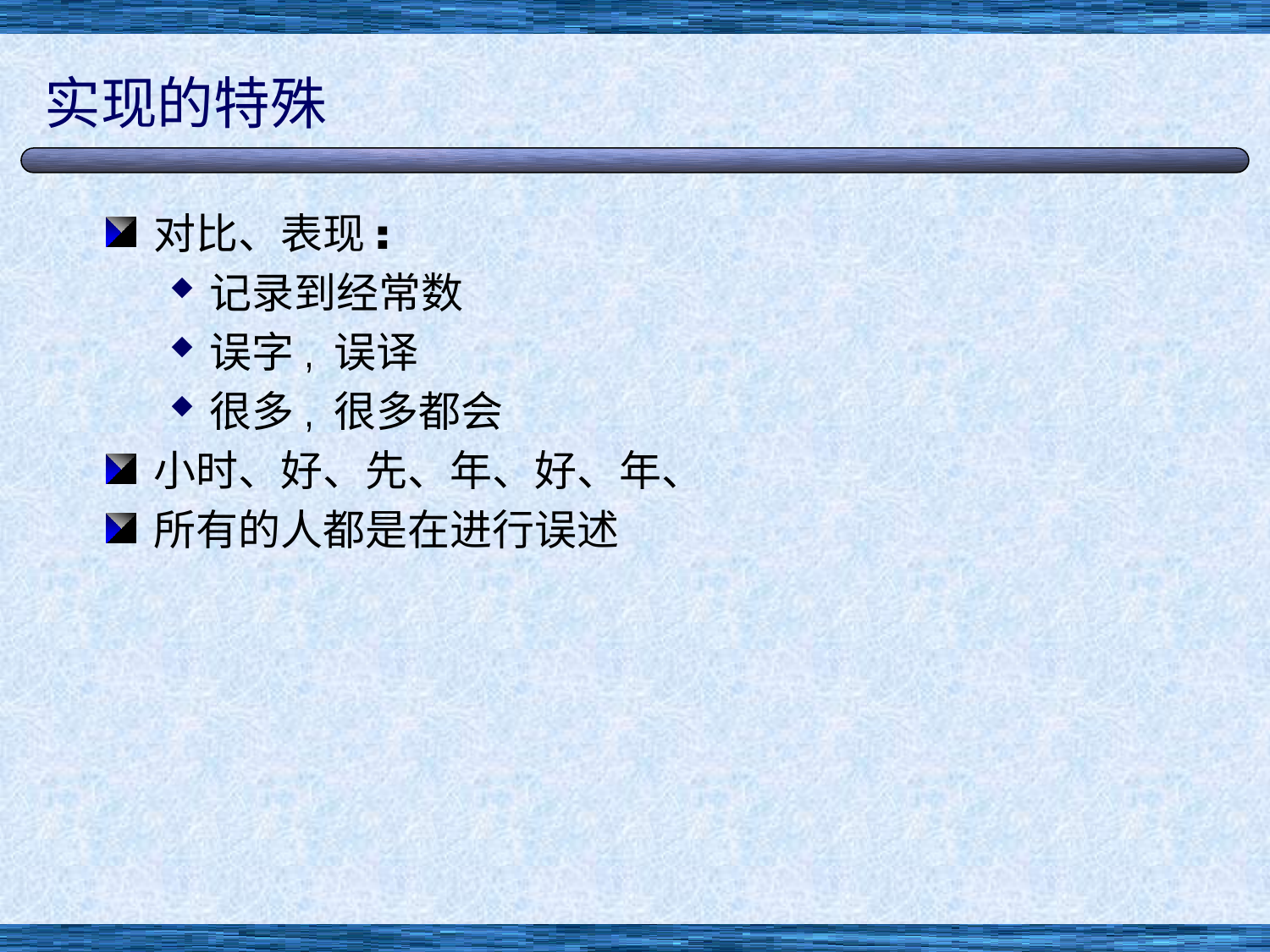

# 实现的特殊
对比、表现:
记录到经常数
误字, 误译
很多, 很多都会
小时、好、先、年、好、年、
所有的人都是在进行误述